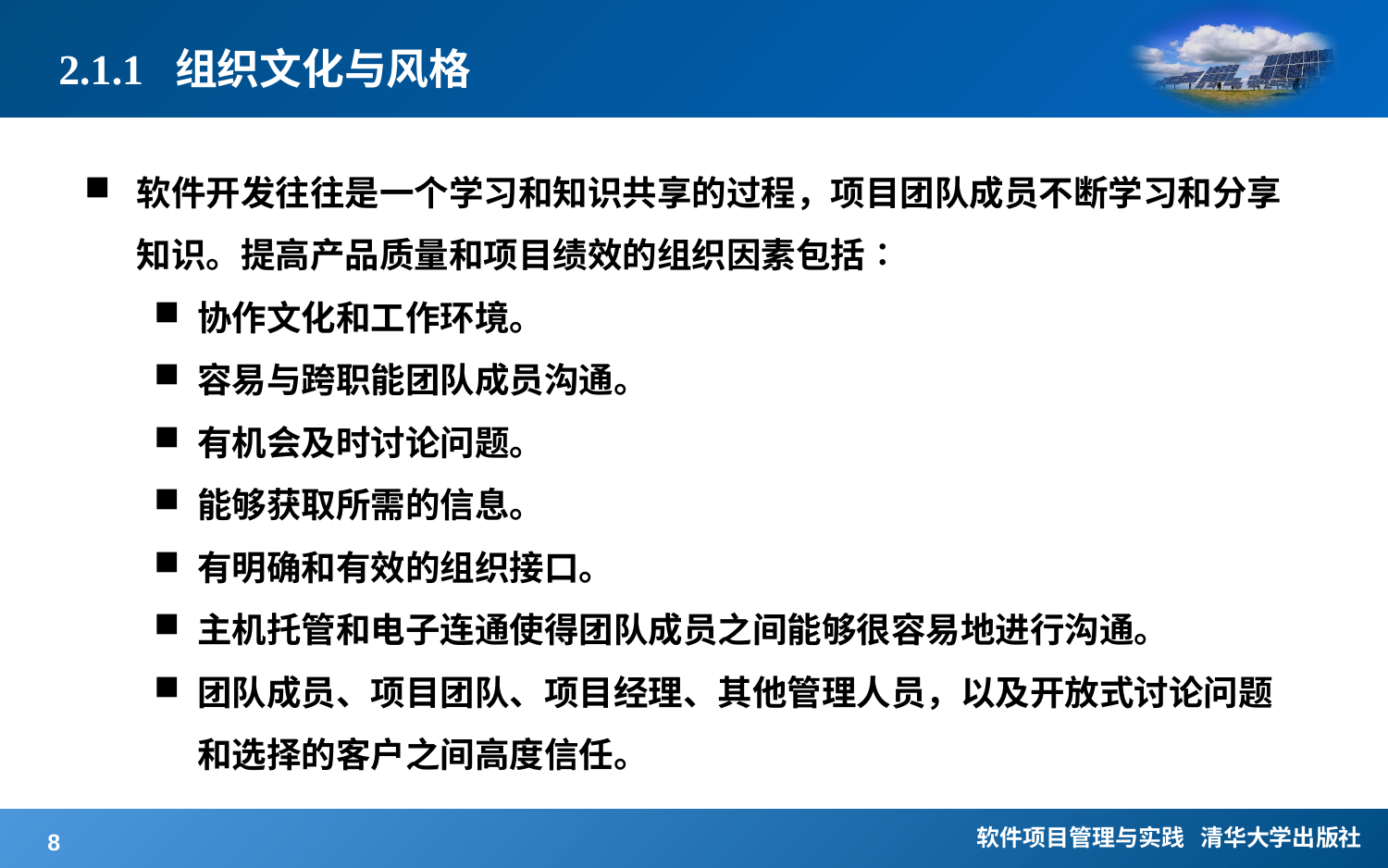

# 2.1.1  组织文化与风格
软件开发往往是一个学习和知识共享的过程，项目团队成员不断学习和分享知识。提高产品质量和项目绩效的组织因素包括∶
协作文化和工作环境。
容易与跨职能团队成员沟通。
有机会及时讨论问题。
能够获取所需的信息。
有明确和有效的组织接口。
主机托管和电子连通使得团队成员之间能够很容易地进行沟通。
团队成员、项目团队、项目经理、其他管理人员，以及开放式讨论问题和选择的客户之间高度信任。